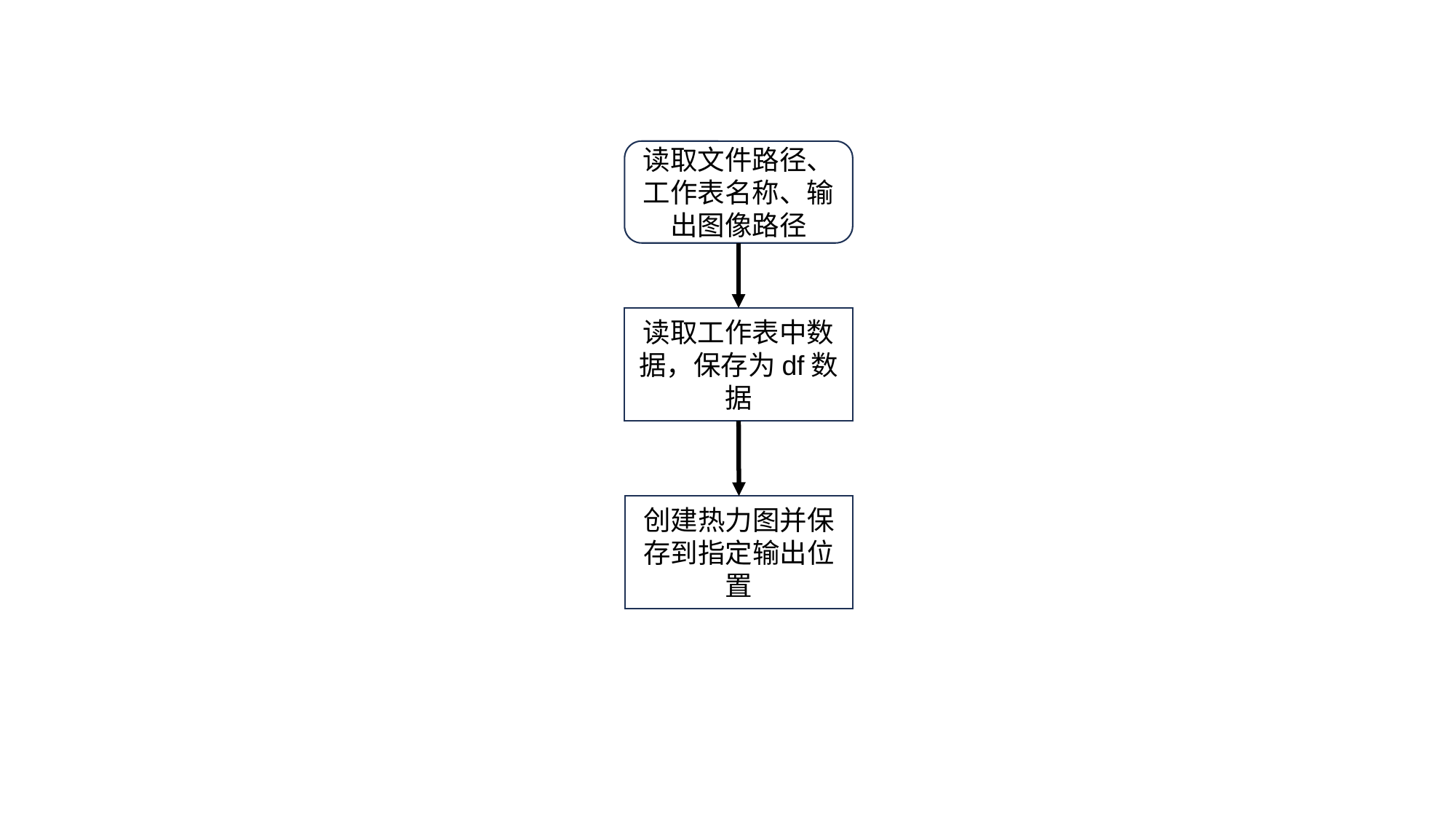

读取文件路径、工作表名称、输出图像路径
读取工作表中数据，保存为df数据
创建热力图并保存到指定输出位置